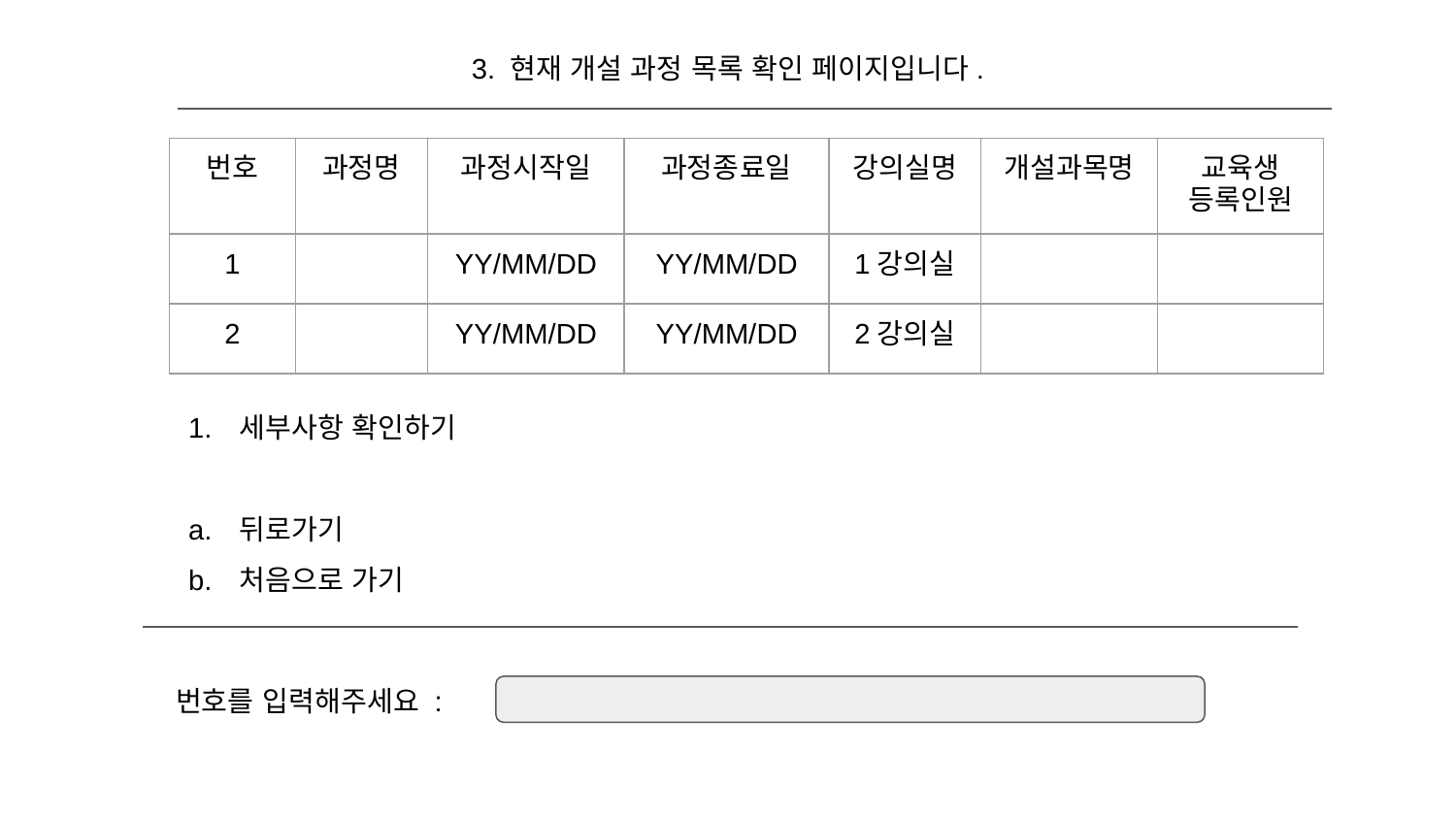

3. 현재 개설 과정 목록 확인 페이지입니다.
| 번호 | 과정명 | 과정시작일 | 과정종료일 | 강의실명 | 개설과목명 | 교육생 등록인원 |
| --- | --- | --- | --- | --- | --- | --- |
| 1 |  | YY/MM/DD | YY/MM/DD | 1강의실 |  |  |
| 2 |  | YY/MM/DD | YY/MM/DD | 2강의실 |  |  |
세부사항 확인하기

뒤로가기
처음으로 가기

번호를 입력해주세요 :